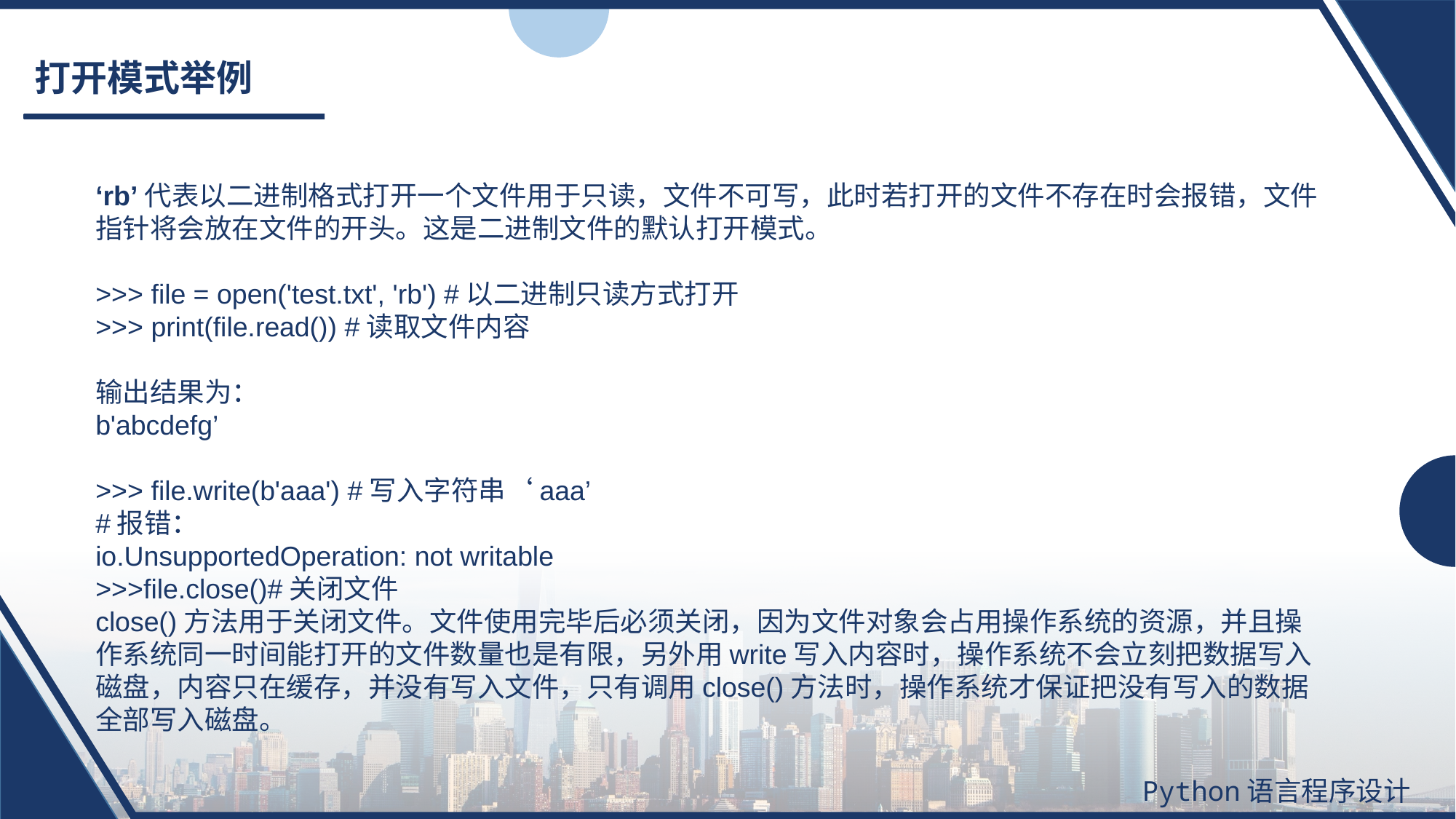

# 打开模式举例
‘rb’代表以二进制格式打开一个文件用于只读，文件不可写，此时若打开的文件不存在时会报错，文件指针将会放在文件的开头。这是二进制文件的默认打开模式。

>>> file = open('test.txt', 'rb') #以二进制只读方式打开
>>> print(file.read()) #读取文件内容

输出结果为：
b'abcdefg’

>>> file.write(b'aaa') #写入字符串‘aaa’
#报错：
io.UnsupportedOperation: not writable
>>>file.close()#关闭文件
close()方法用于关闭文件。文件使用完毕后必须关闭，因为文件对象会占用操作系统的资源，并且操作系统同一时间能打开的文件数量也是有限，另外用write写入内容时，操作系统不会立刻把数据写入磁盘，内容只在缓存，并没有写入文件，只有调用close()方法时，操作系统才保证把没有写入的数据全部写入磁盘。